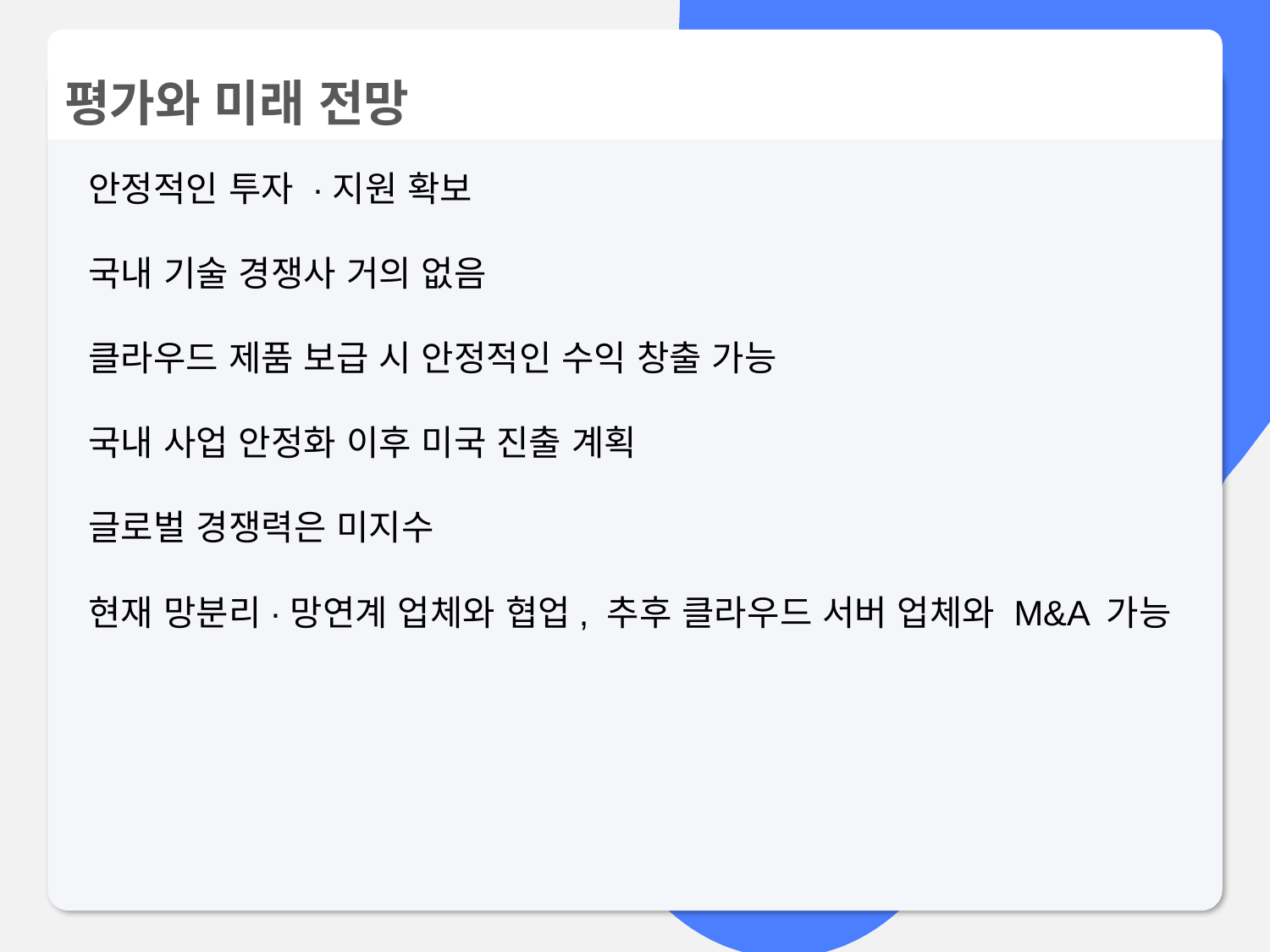

평가와 미래 전망

안정적인 투자 ·지원 확보

국내 기술 경쟁사 거의 없음

클라우드 제품 보급 시 안정적인 수익 창출 가능

국내 사업 안정화 이후 미국 진출 계획

글로벌 경쟁력은 미지수

현재 망분리·망연계 업체와 협업, 추후 클라우드 서버 업체와 M&A 가능